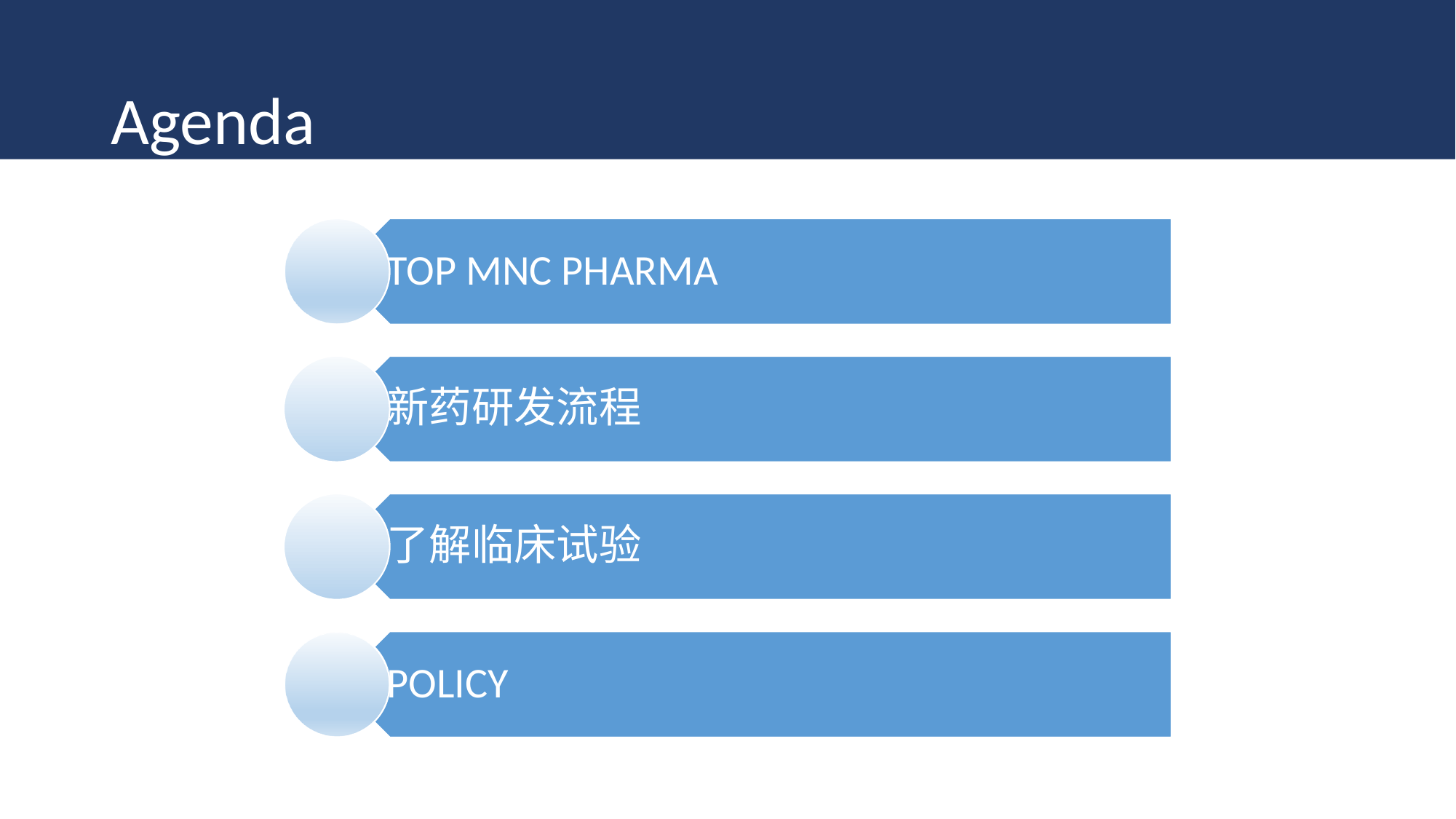

# Agenda
TOP MNC PHARMA
新药研发流程
了解临床试验
POLICY